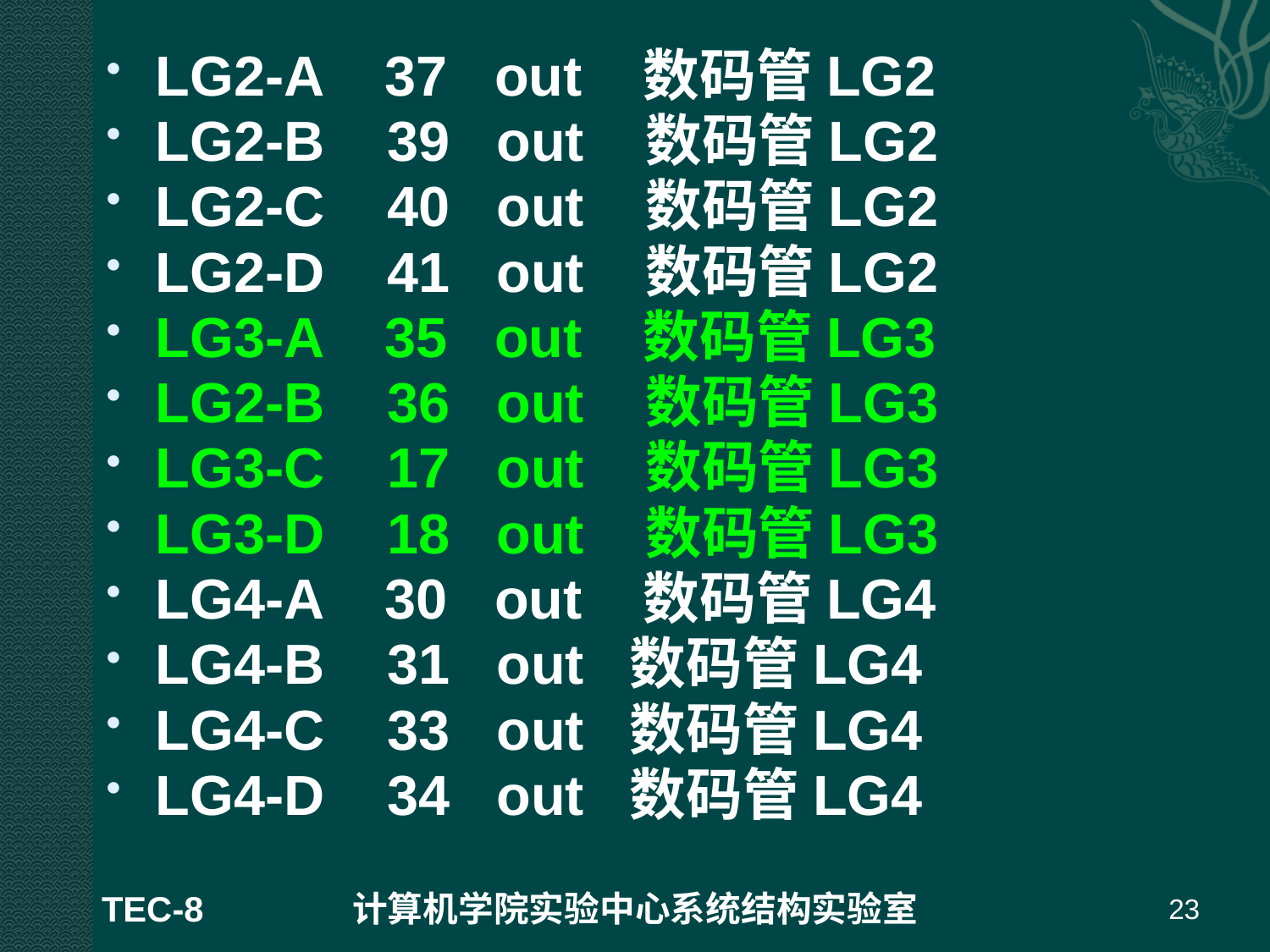

LG2-A    37   out   数码管LG2
LG2-B    39   out   数码管LG2
LG2-C    40   out   数码管LG2
LG2-D    41   out   数码管LG2
LG3-A    35   out   数码管LG3
LG2-B    36   out   数码管LG3
LG3-C    17   out   数码管LG3
LG3-D    18   out   数码管LG3
LG4-A    30   out   数码管LG4
LG4-B    31   out  数码管LG4
LG4-C    33   out  数码管LG4
LG4-D    34   out  数码管LG4
TEC-8
计算机学院实验中心系统结构实验室
23